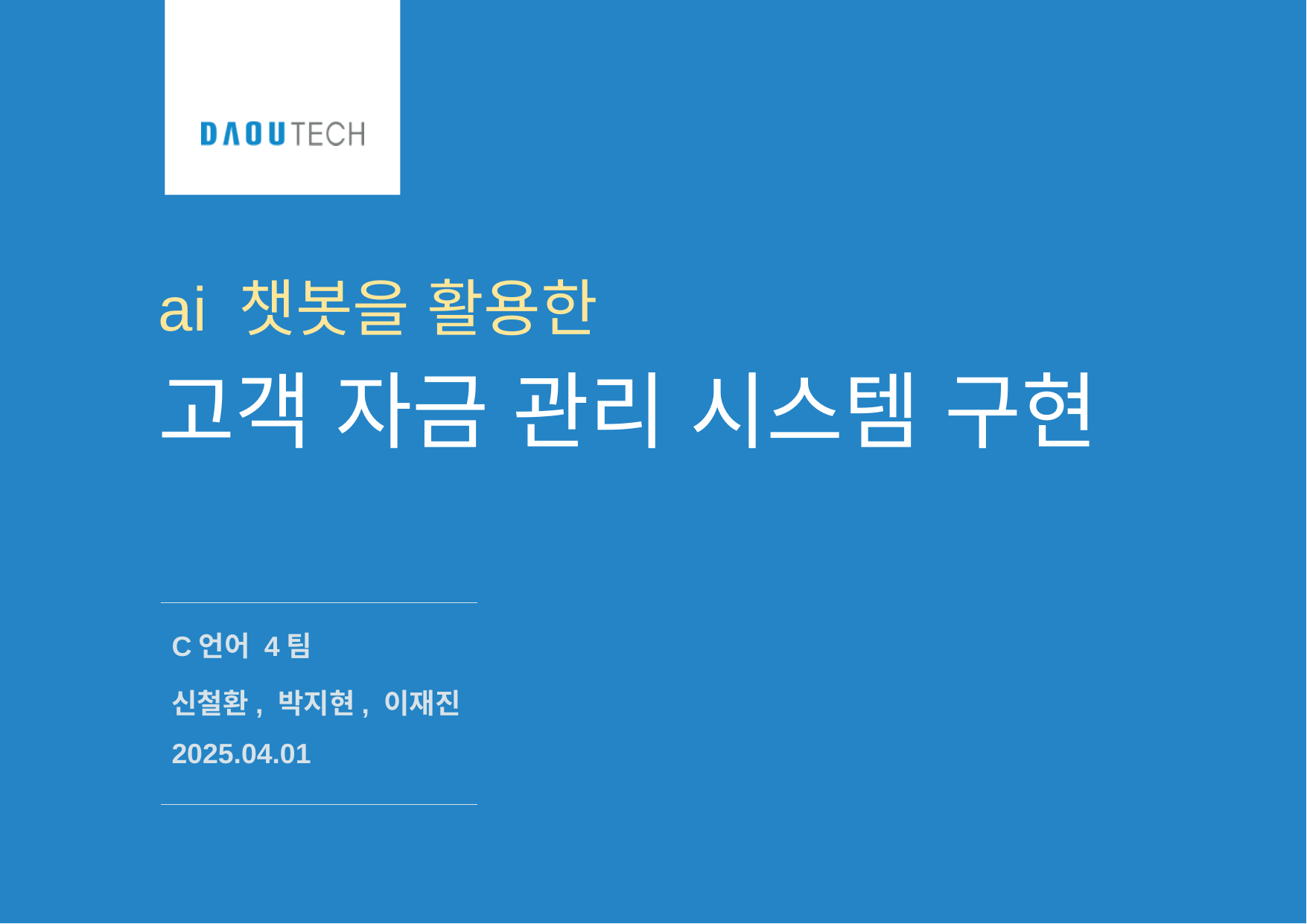

# ai 챗봇을 활용한
고객 자금 관리 시스템 구현

C언어 4팀
신철환, 박지현, 이재진
2025.04.01